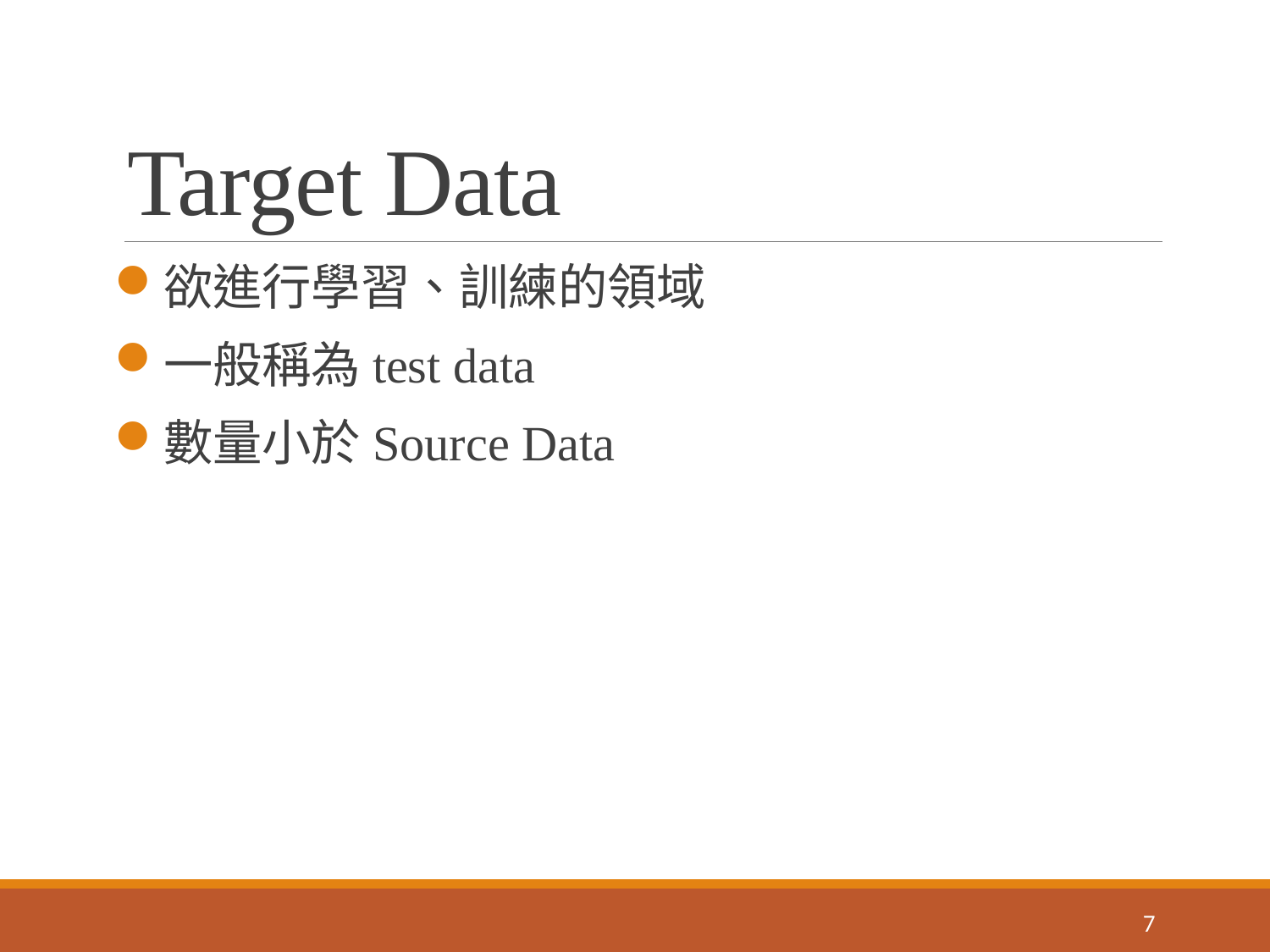

# Target Data
欲進行學習、訓練的領域
一般稱為test data
數量小於Source Data

7